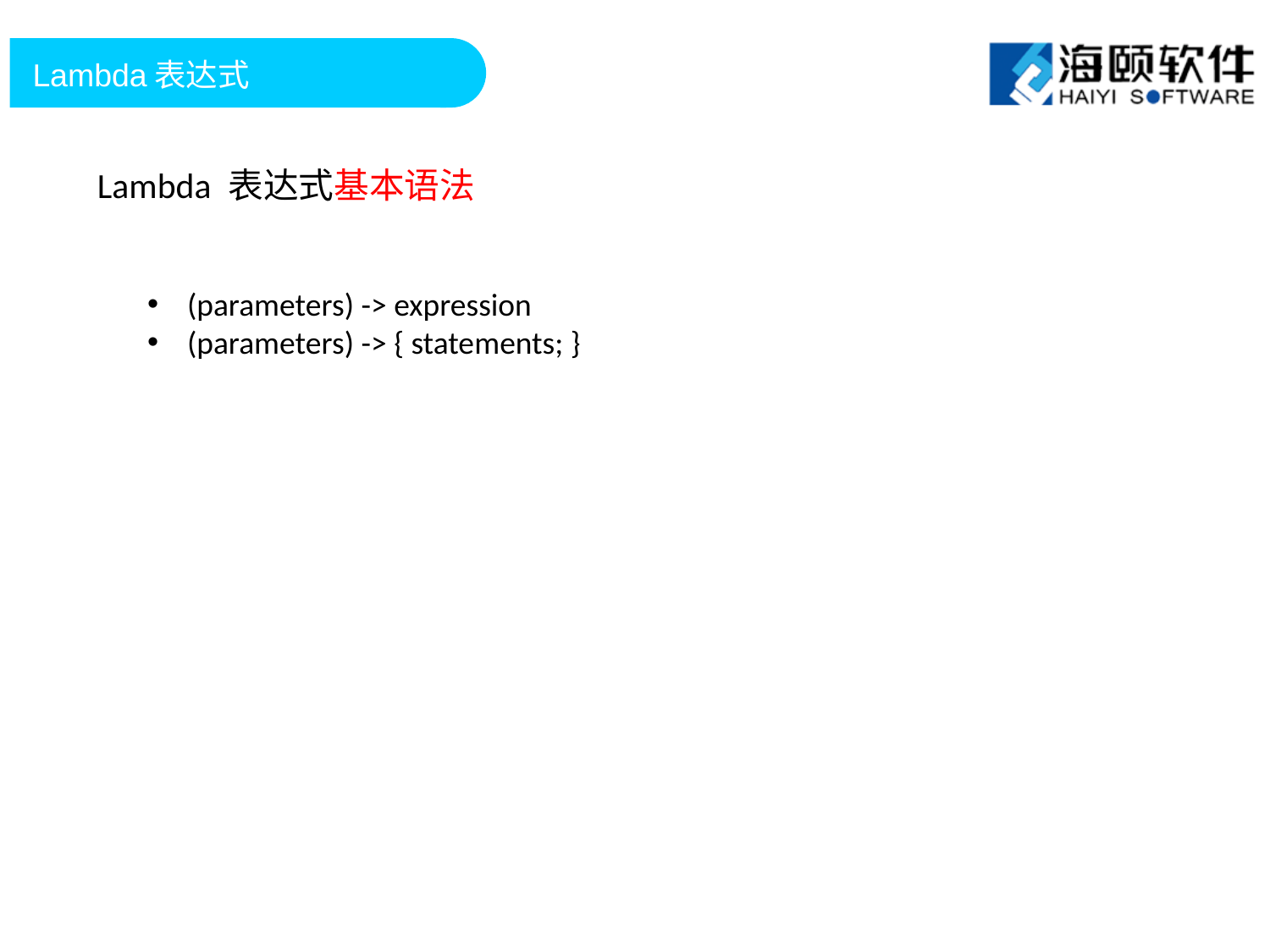

Lambda表达式
Lambda 表达式基本语法
(parameters) -> expression
(parameters) -> { statements; }